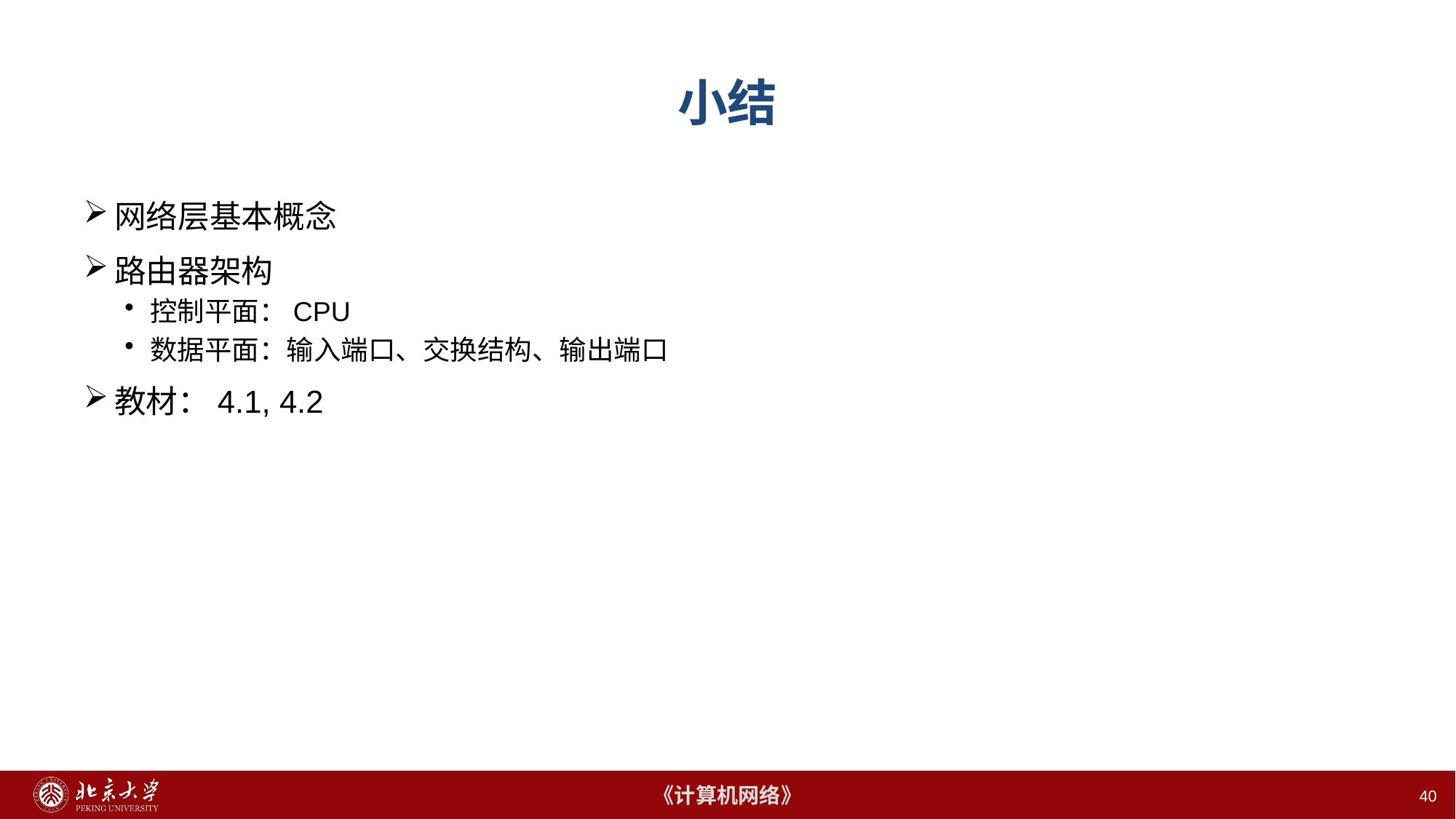

# 小结
网络层基本概念
路由器架构
控制平面：CPU
数据平面：输入端口、交换结构、输出端口
教材：4.1, 4.2
40